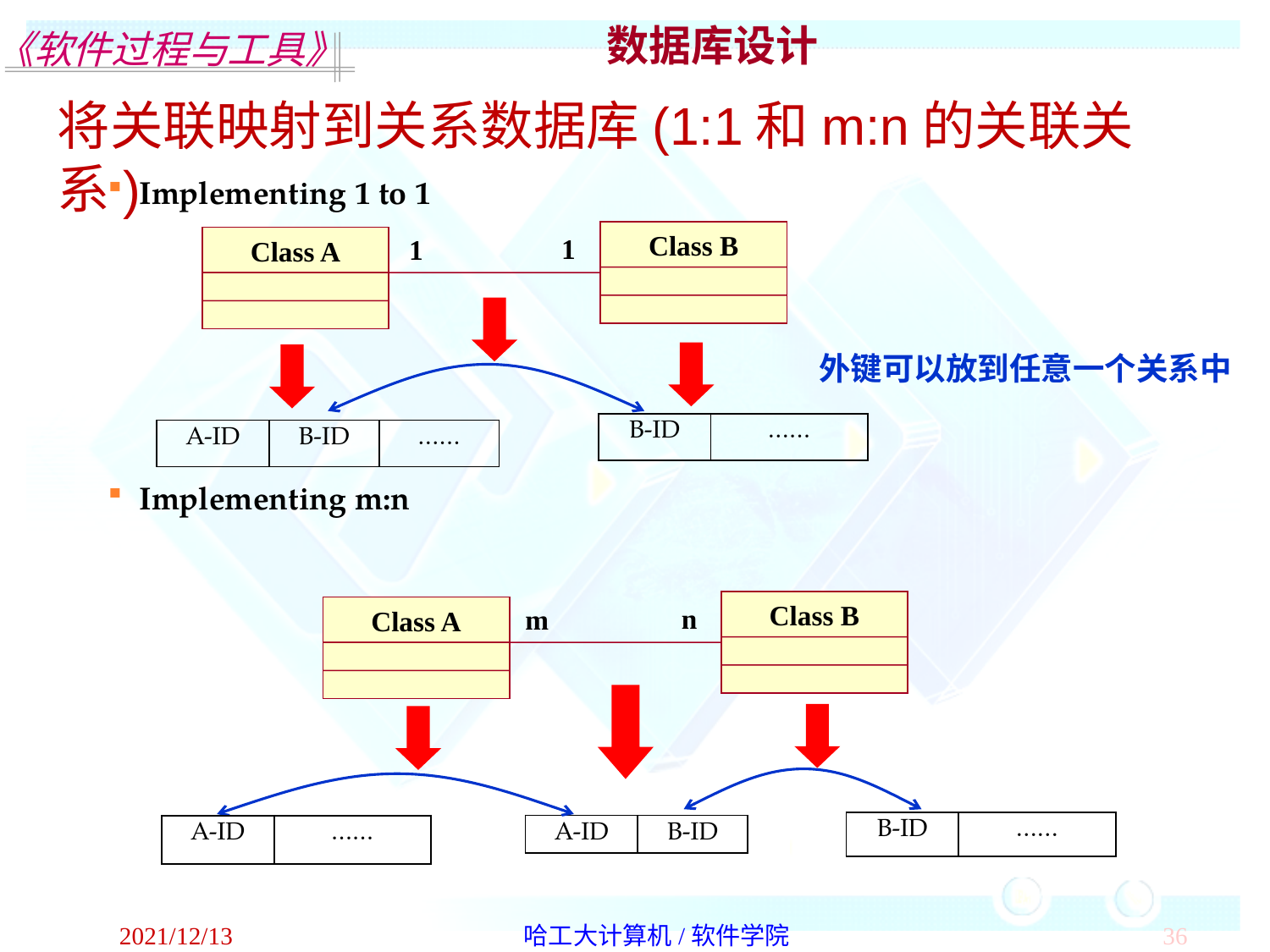

数据库设计
将关联映射到关系数据库(1:1和m:n的关联关系)
Implementing 1 to 1

Implementing m:n
Class B

Class A

1
1

外键可以放到任意一个关系中

| B-ID | …… |
| --- | --- |
| A-ID | B-ID | …… |
| --- | --- | --- |
Class B

Class A

n
m

| B-ID | …… |
| --- | --- |
| A-ID | B-ID |
| --- | --- |
| A-ID | …… |
| --- | --- |